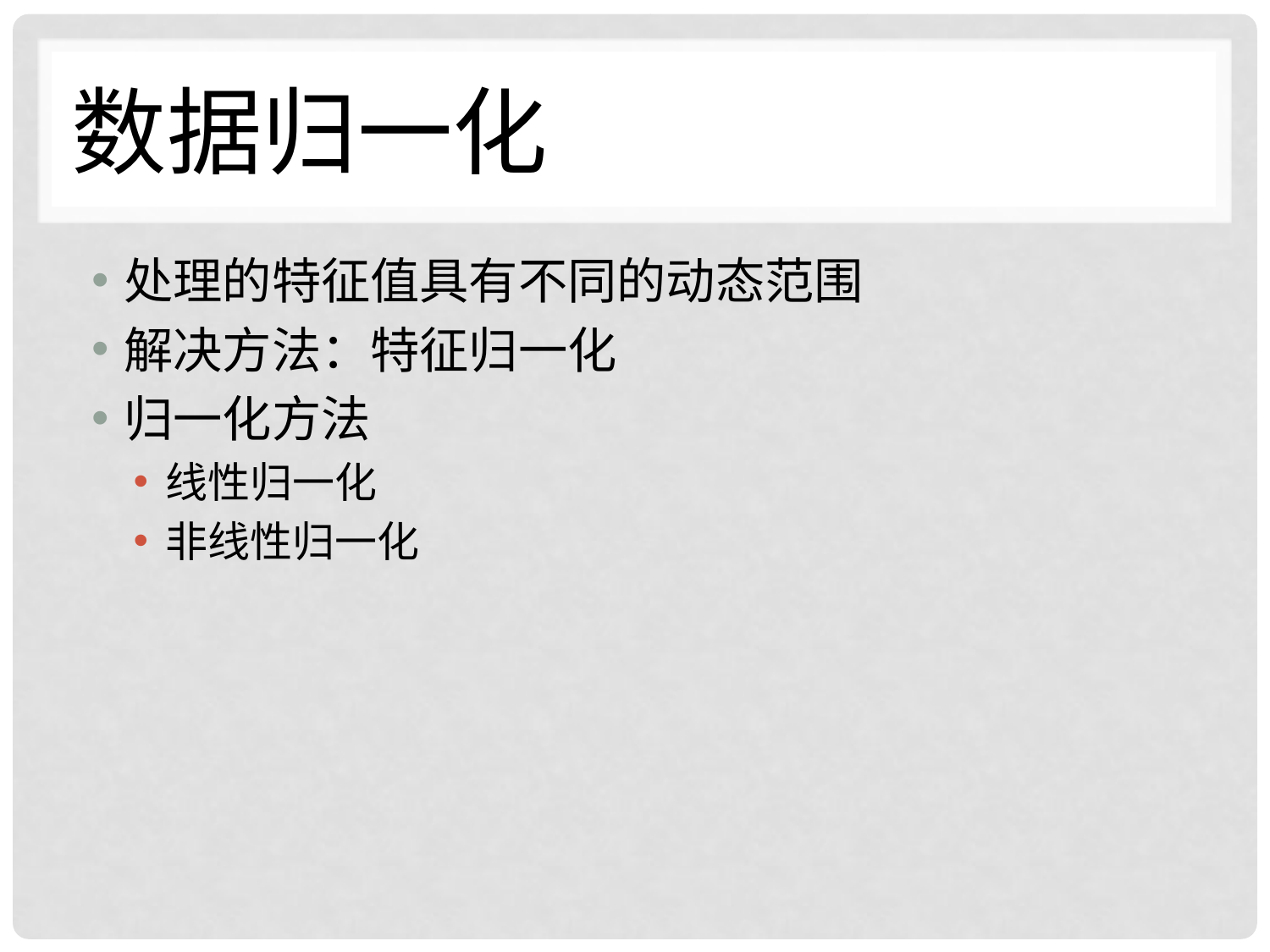

# 数据归一化
处理的特征值具有不同的动态范围
解决方法：特征归一化
归一化方法
线性归一化
非线性归一化